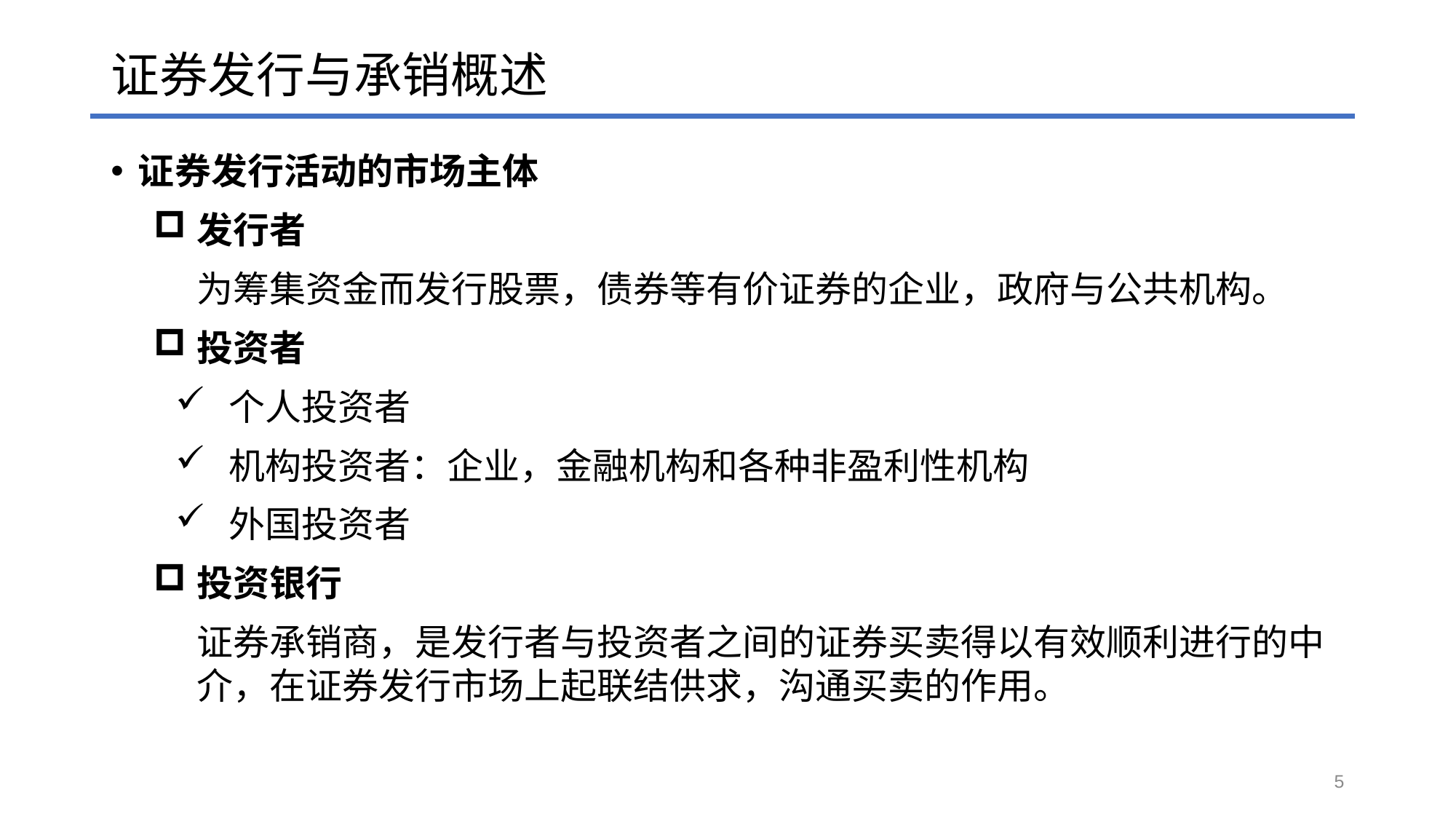

# 证券发行与承销概述
证券发行活动的市场主体
发行者
为筹集资金而发行股票，债券等有价证券的企业，政府与公共机构。
投资者
个人投资者
机构投资者：企业，金融机构和各种非盈利性机构
外国投资者
投资银行
证券承销商，是发行者与投资者之间的证券买卖得以有效顺利进行的中介，在证券发行市场上起联结供求，沟通买卖的作用。
5